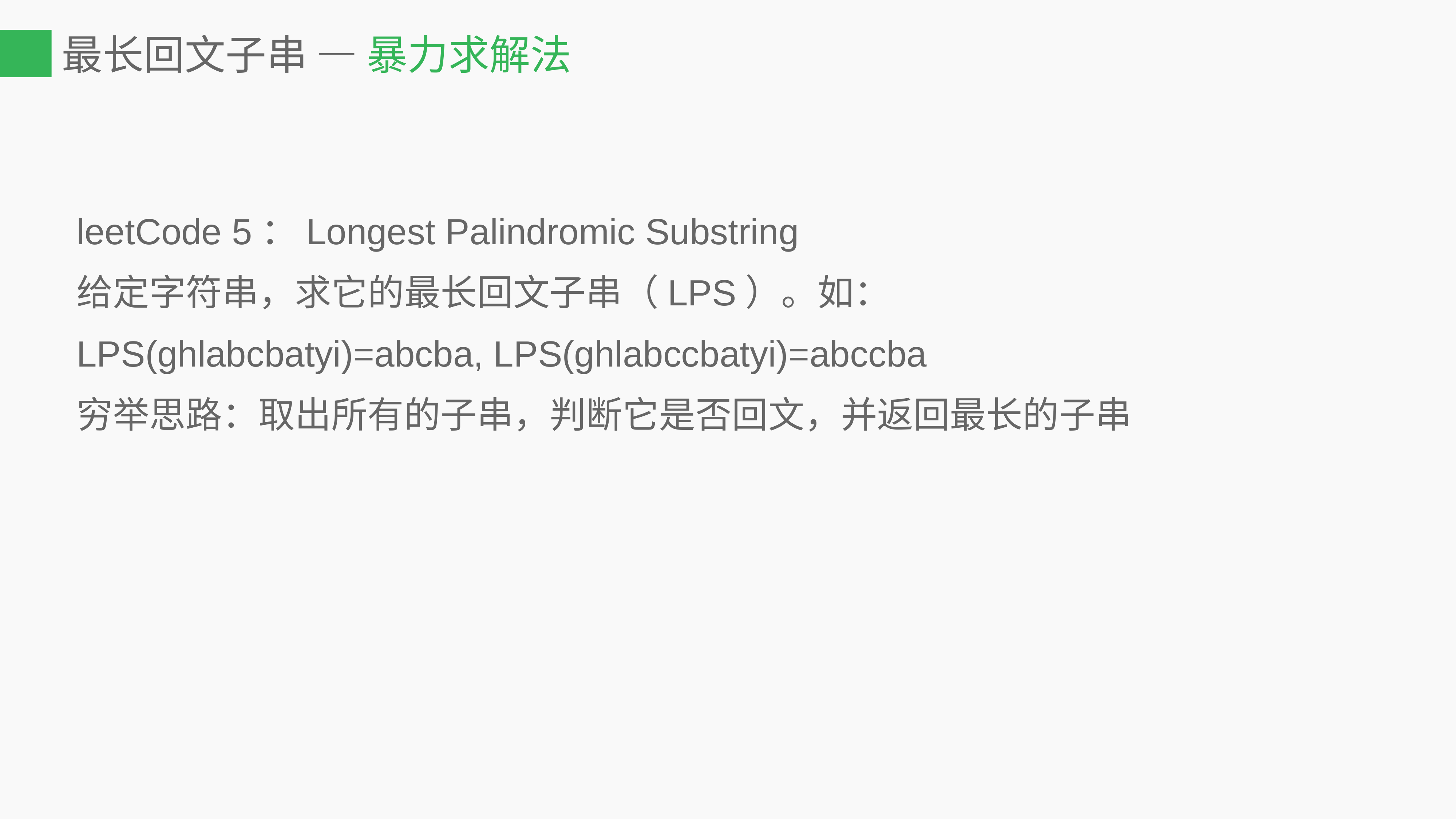

# 最长回文子串 — 暴力求解法
leetCode 5：Longest Palindromic Substring
给定字符串，求它的最长回文子串（LPS）。如：
LPS(ghlabcbatyi)=abcba, LPS(ghlabccbatyi)=abccba
穷举思路：取出所有的子串，判断它是否回文，并返回最长的子串